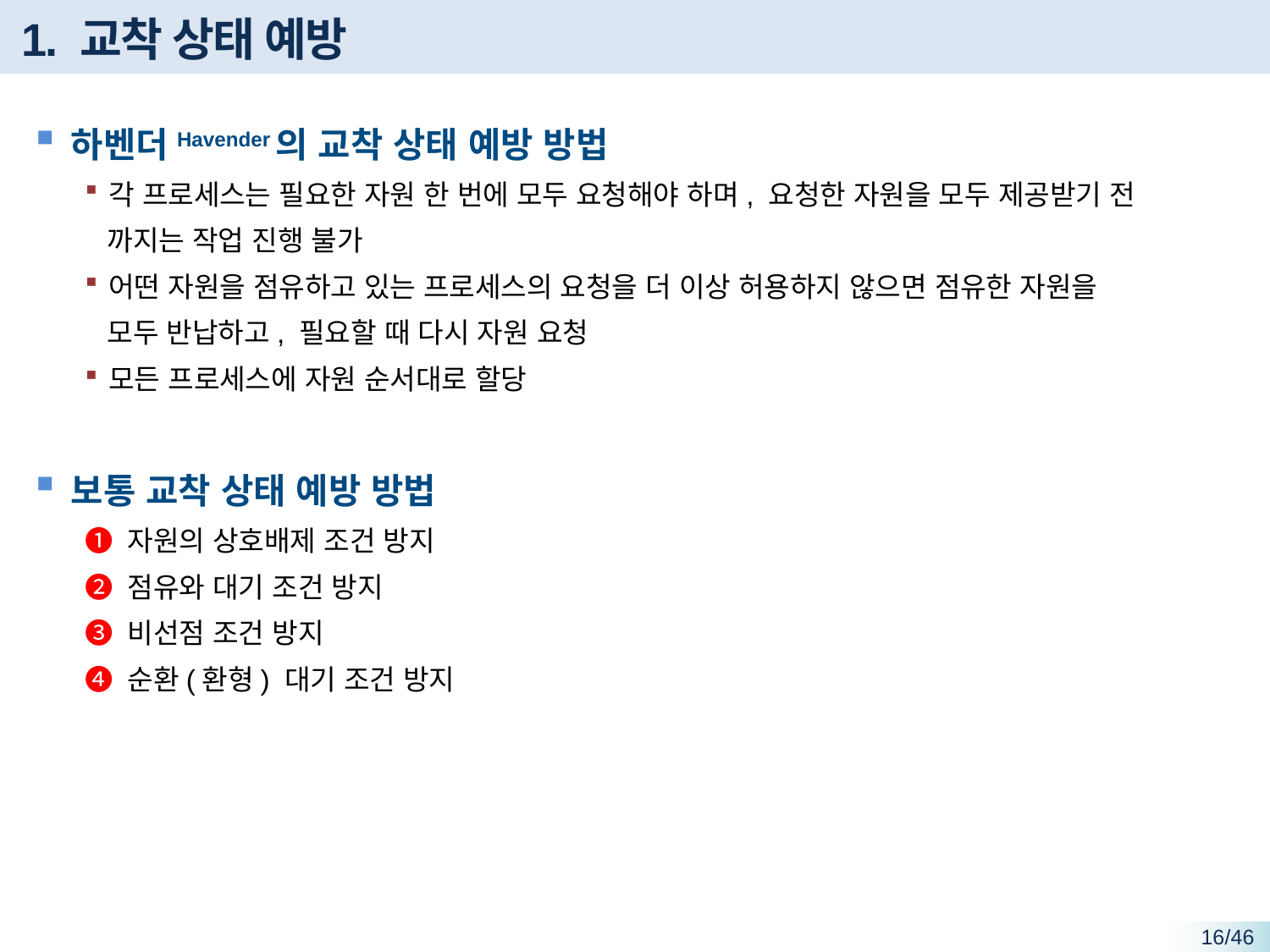

# 1. 교착 상태 예방
하벤더Havender의 교착 상태 예방 방법
각 프로세스는 필요한 자원 한 번에 모두 요청해야 하며, 요청한 자원을 모두 제공받기 전
  까지는 작업 진행 불가
어떤 자원을 점유하고 있는 프로세스의 요청을 더 이상 허용하지 않으면 점유한 자원을
  모두 반납하고, 필요할 때 다시 자원 요청
모든 프로세스에 자원 순서대로 할당

보통 교착 상태 예방 방법
❶ 자원의 상호배제 조건 방지
❷ 점유와 대기 조건 방지
❸ 비선점 조건 방지
❹ 순환(환형) 대기 조건 방지